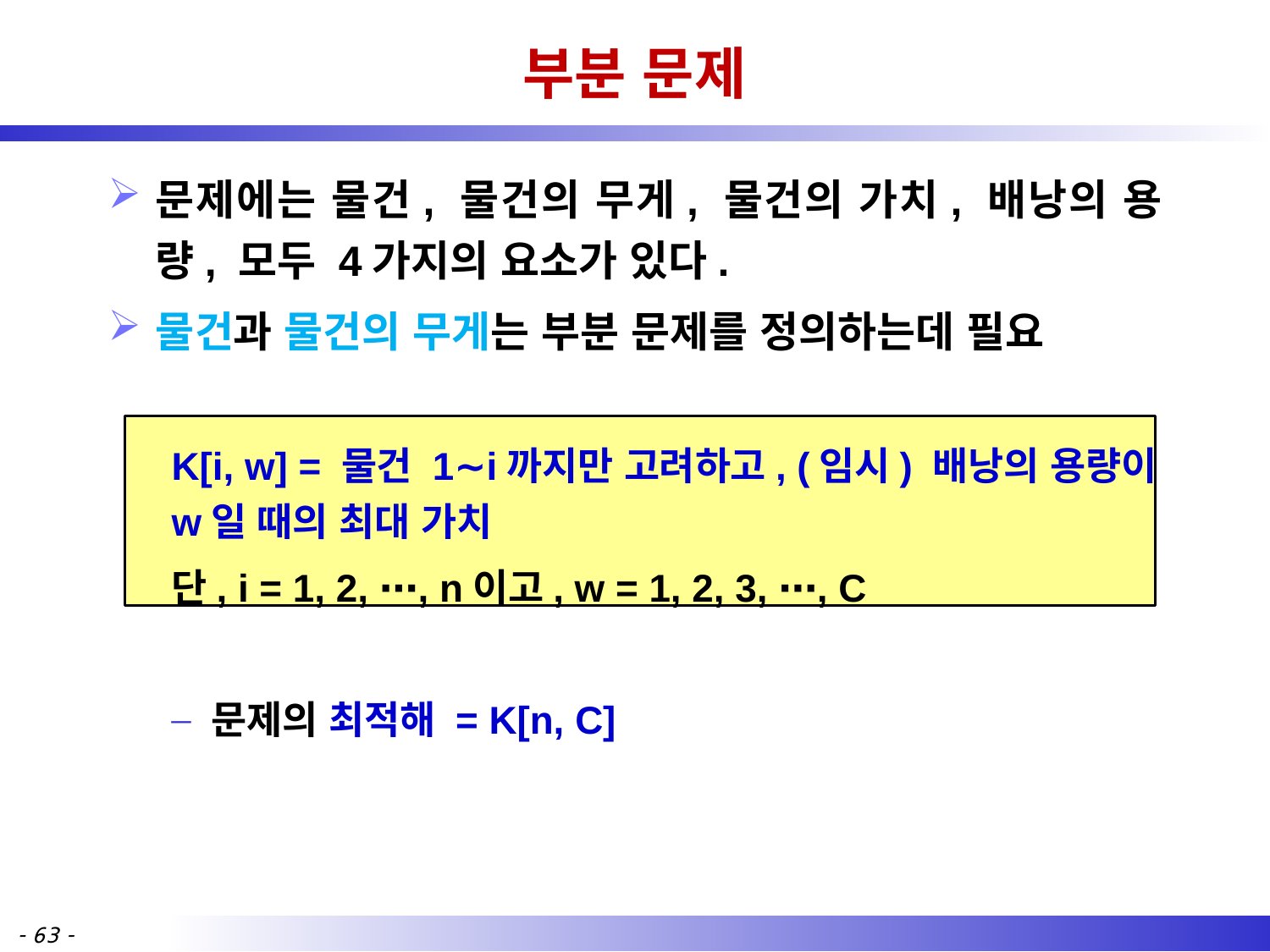

# 부분 문제
문제에는 물건, 물건의 무게, 물건의 가치, 배낭의 용량, 모두 4가지의 요소가 있다.
물건과 물건의 무게는 부분 문제를 정의하는데 필요

K[i, w] = 물건 1∼i까지만 고려하고, (임시) 배낭의 용량이 w일 때의 최대 가치
단, i = 1, 2, ⋯, n이고, w = 1, 2, 3, ⋯, C

문제의 최적해 = K[n, C]

- 63 -